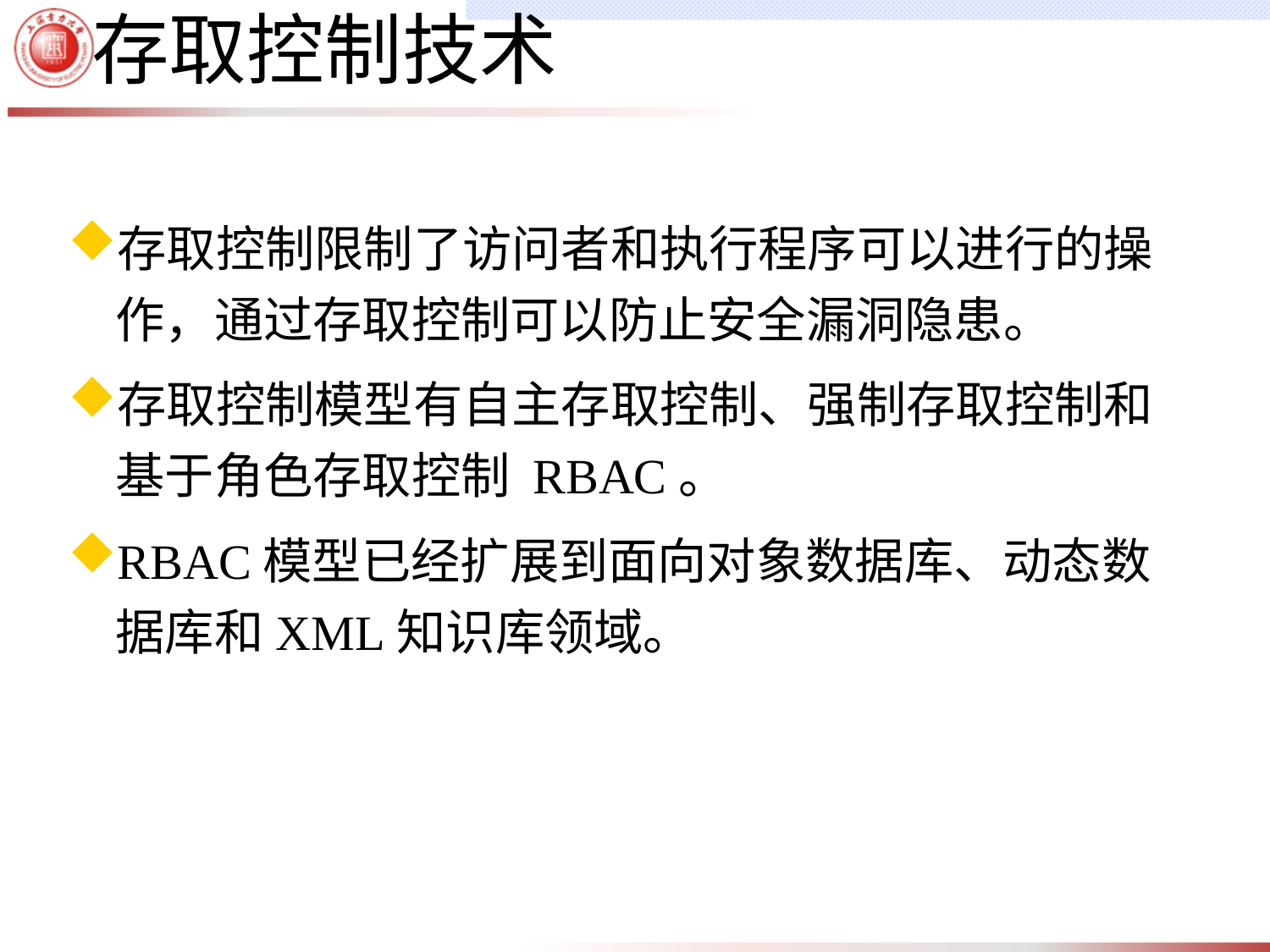

存取控制技术
存取控制限制了访问者和执行程序可以进行的操作，通过存取控制可以防止安全漏洞隐患。
存取控制模型有自主存取控制、强制存取控制和基于角色存取控制 RBAC。
RBAC模型已经扩展到面向对象数据库、动态数据库和XML知识库领域。